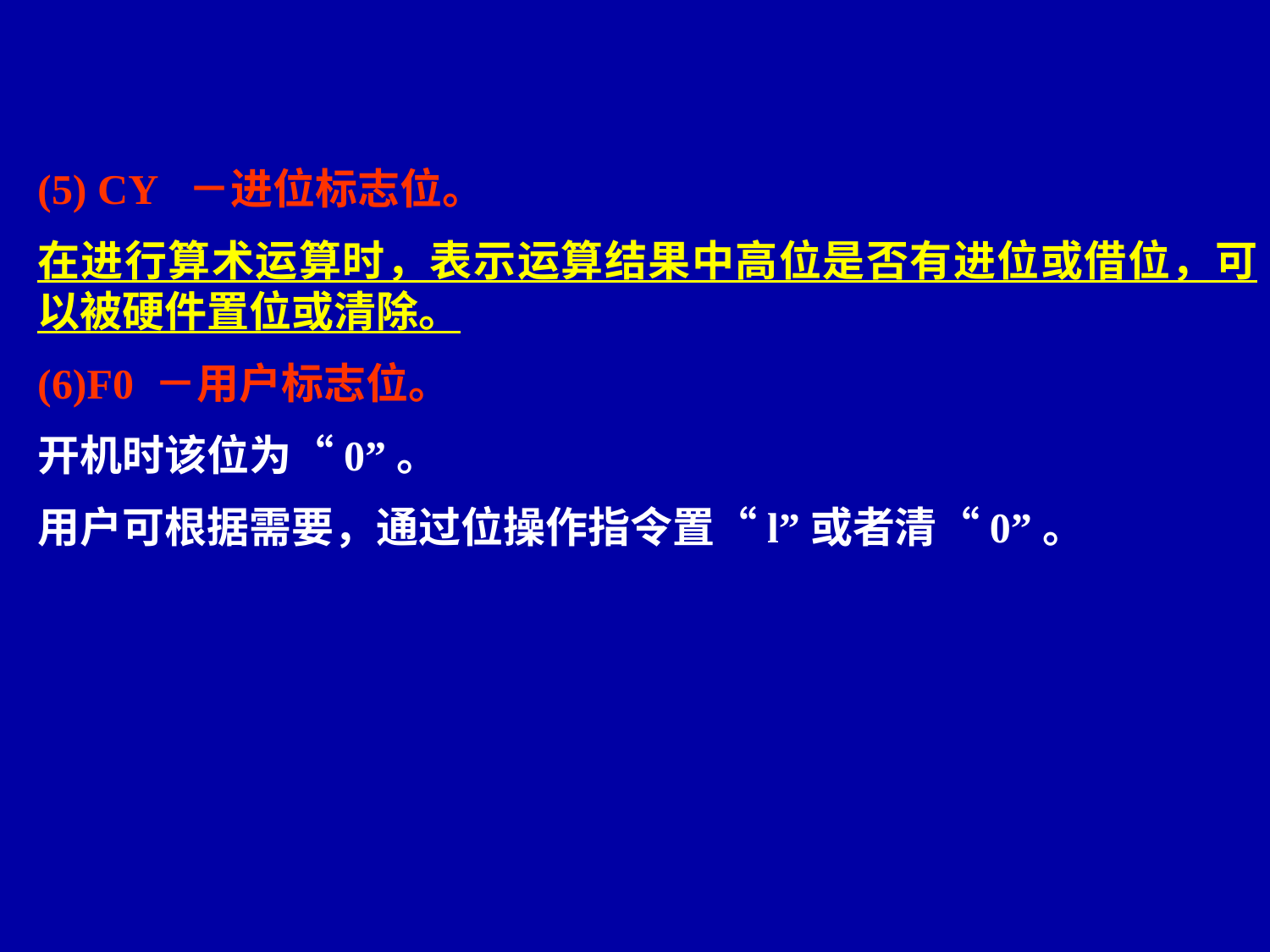

(5) CY  －进位标志位。
在进行算术运算时，表示运算结果中高位是否有进位或借位，可以被硬件置位或清除。
(6)F0 －用户标志位。
开机时该位为“0”。
用户可根据需要，通过位操作指令置“l”或者清“0”。